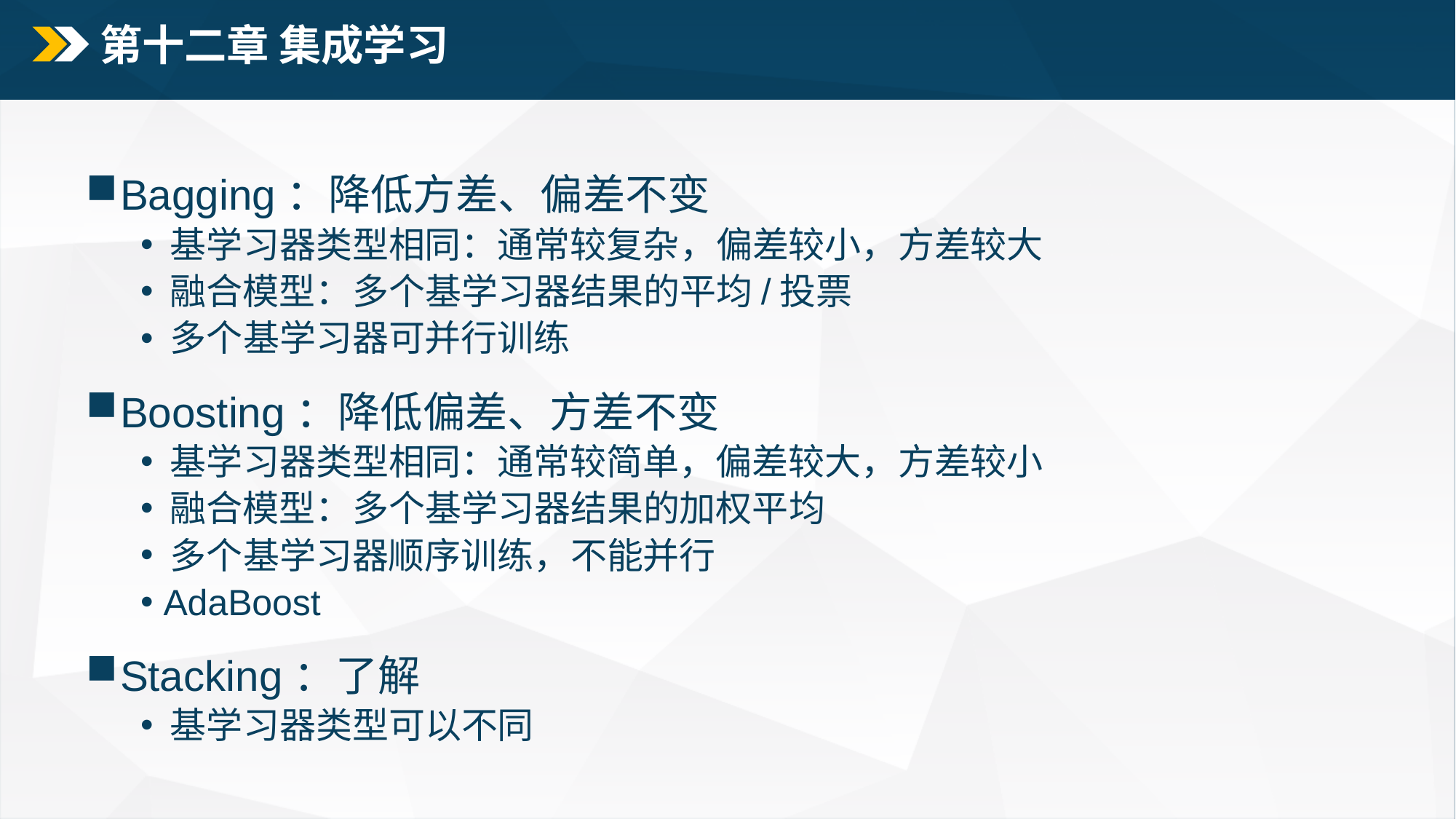

# 第十二章 集成学习
Bagging：降低方差、偏差不变
 基学习器类型相同：通常较复杂，偏差较小，方差较大
 融合模型：多个基学习器结果的平均/投票
 多个基学习器可并行训练
Boosting：降低偏差、方差不变
 基学习器类型相同：通常较简单，偏差较大，方差较小
 融合模型：多个基学习器结果的加权平均
 多个基学习器顺序训练，不能并行
 AdaBoost
Stacking：了解
 基学习器类型可以不同